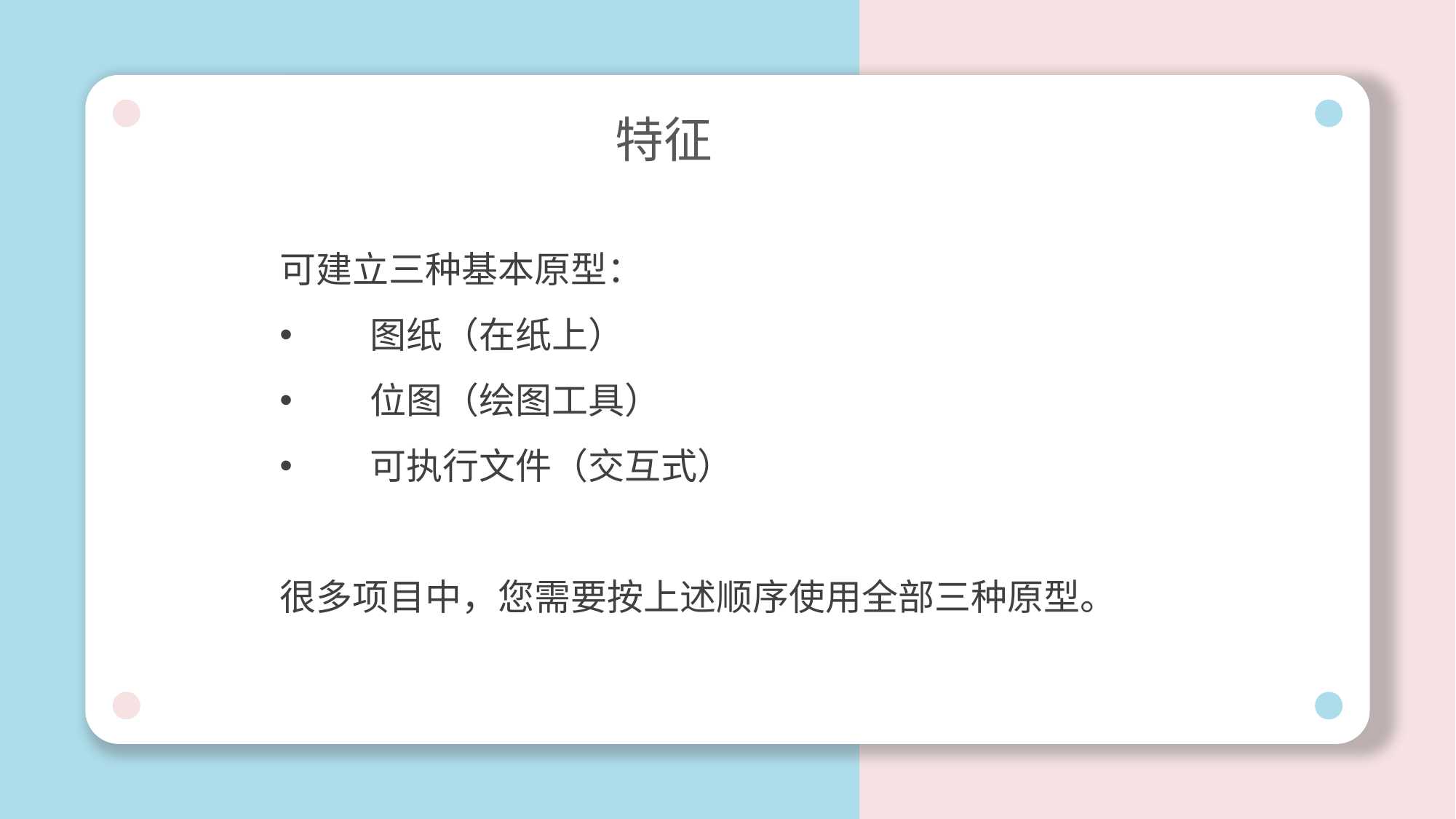

特征
可建立三种基本原型：
     图纸（在纸上）
     位图（绘图工具）
     可执行文件（交互式）

很多项目中，您需要按上述顺序使用全部三种原型。